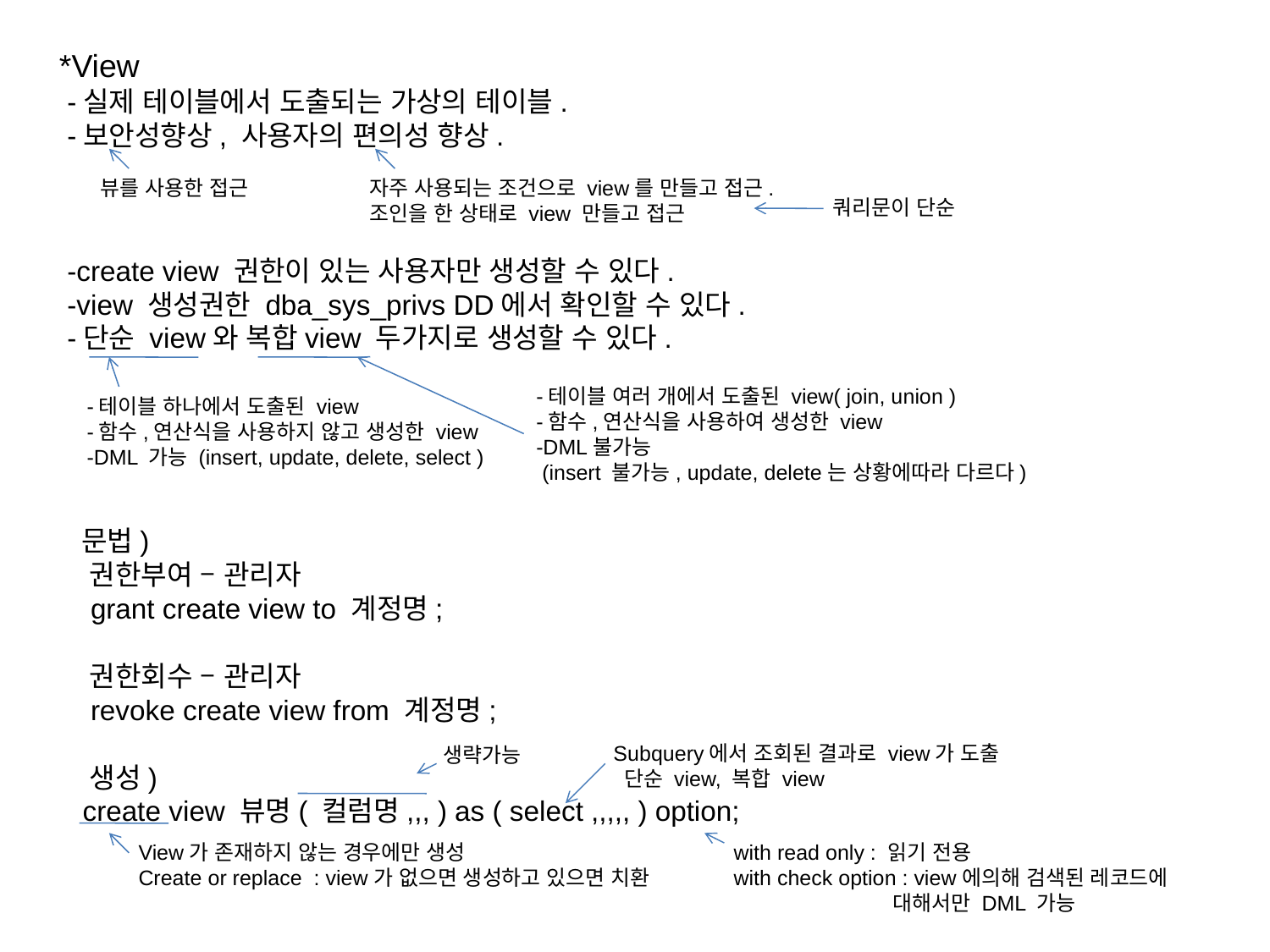

*View
 -실제 테이블에서 도출되는 가상의 테이블.
 -보안성향상, 사용자의 편의성 향상.

 -create view 권한이 있는 사용자만 생성할 수 있다.
 -view 생성권한 dba_sys_privs DD에서 확인할 수 있다.
 -단순 view와 복합view 두가지로 생성할 수 있다.

  문법)
   권한부여 – 관리자
    grant create view to 계정명;

   권한회수 – 관리자
    revoke create view from 계정명;

   생성)
   create view 뷰명( 컬럼명,,, ) as ( select ,,,,, ) option;
뷰를 사용한 접근
자주 사용되는 조건으로 view를 만들고 접근.
조인을 한 상태로 view 만들고 접근
쿼리문이 단순
-테이블 여러 개에서 도출된 view( join, union )
-함수,연산식을 사용하여 생성한 view
-DML불가능
 (insert 불가능, update, delete는 상황에따라 다르다)
-테이블 하나에서 도출된 view
-함수,연산식을 사용하지 않고 생성한 view
-DML 가능 (insert, update, delete, select )
Subquery에서 조회된 결과로 view가 도출
 단순 view, 복합 view
생략가능
View가 존재하지 않는 경우에만 생성
Create or replace  : view가 없으면 생성하고 있으면 치환
with read only : 읽기 전용
with check option : view에의해 검색된 레코드에
                          대해서만 DML 가능